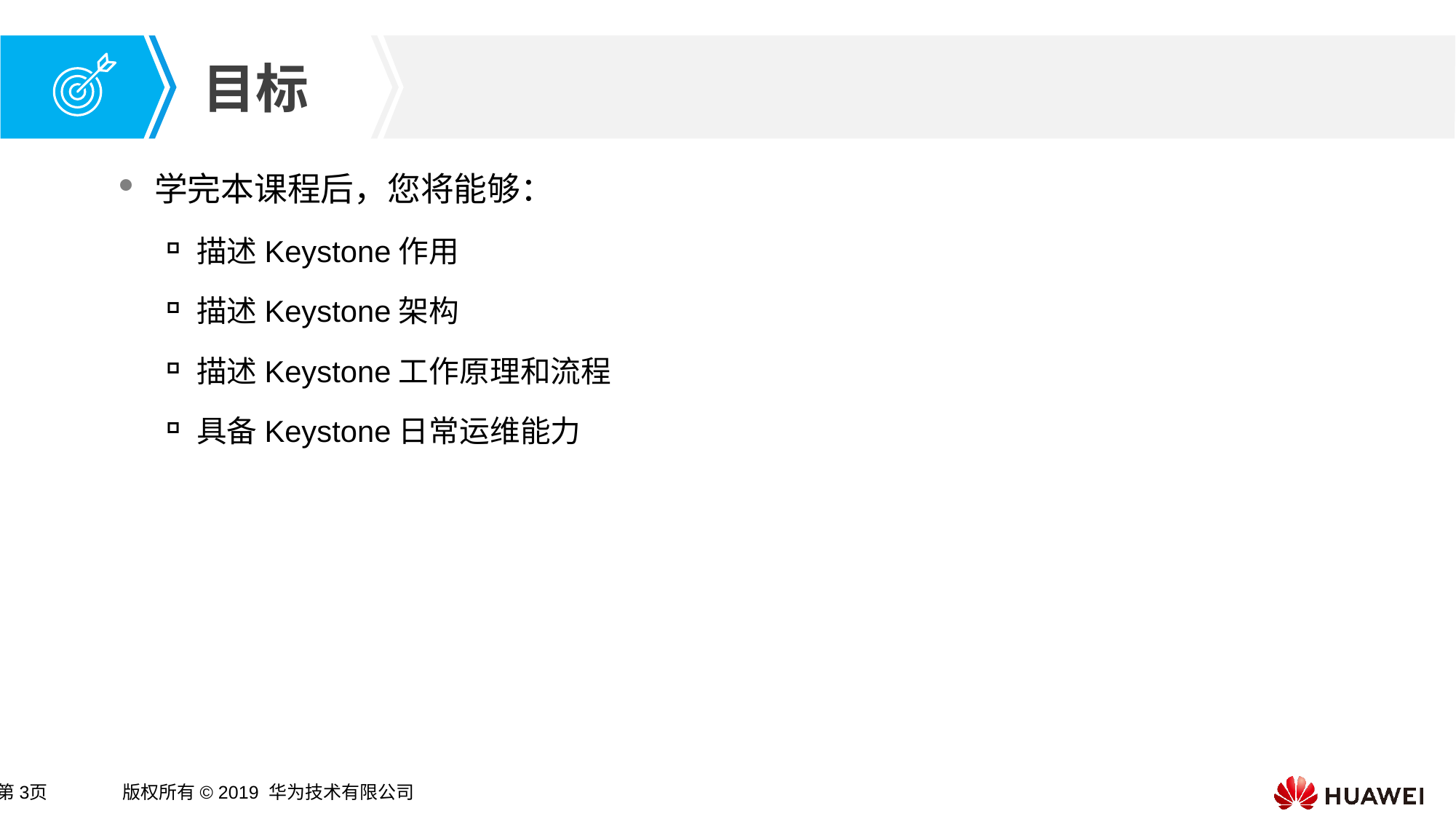

学完本课程后，您将能够：
描述Keystone作用
描述Keystone架构
描述Keystone工作原理和流程
具备Keystone日常运维能力